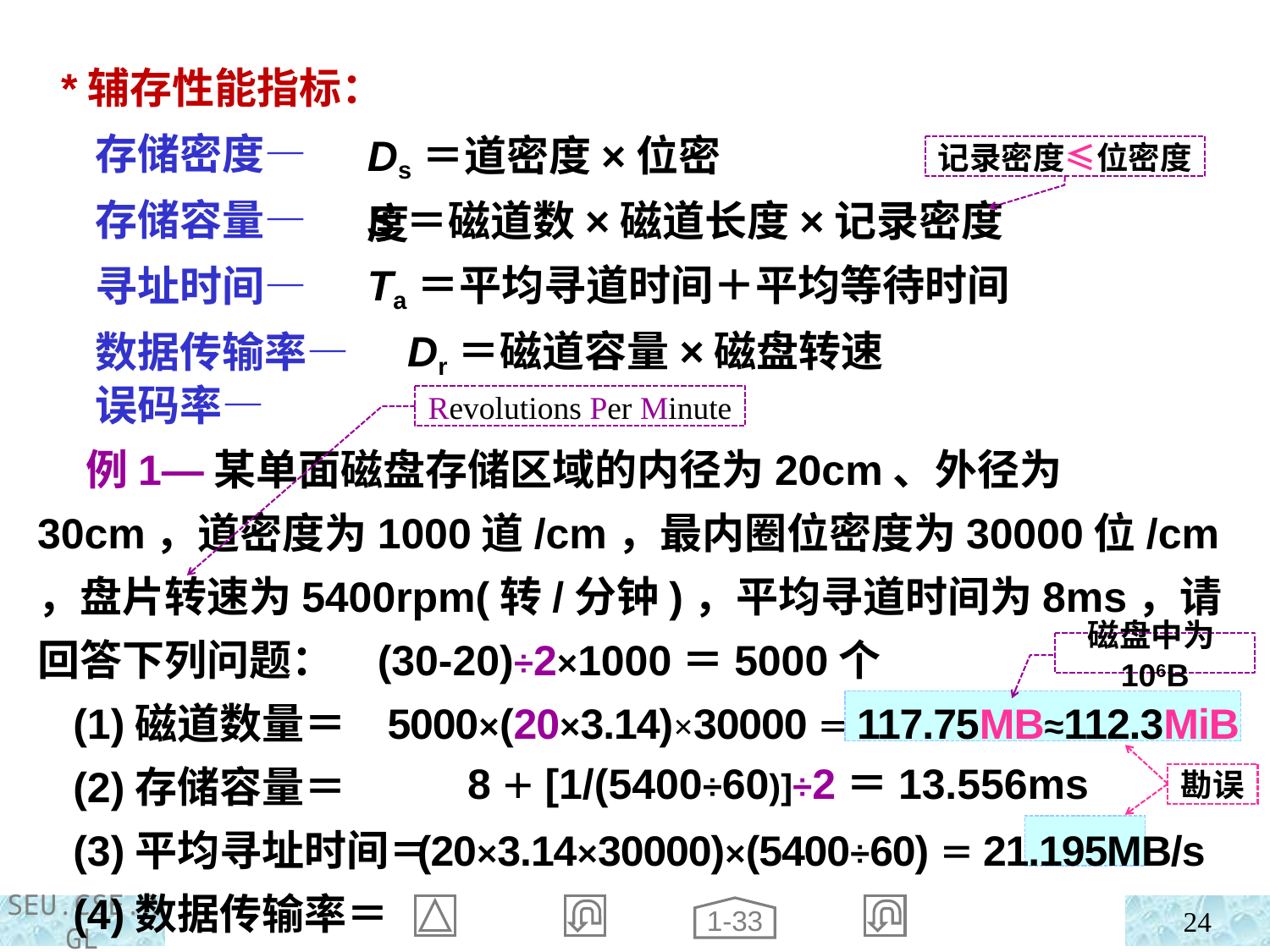

*辅存性能指标：
     存储密度—
     存储容量—
     寻址时间—
     数据传输率—
     误码率—
Ds＝道密度×位密度
记录密度≤位密度
S＝磁道数×磁道长度×记录密度
Ta＝平均寻道时间＋平均等待时间
Dr＝磁道容量×磁盘转速
Revolutions Per Minute
    例1—某单面磁盘存储区域的内径为20cm、外径为30cm，道密度为1000道/cm，最内圈位密度为30000位/cm，盘片转速为5400rpm(转/分钟)，平均寻道时间为8ms，请回答下列问题：
   (1)磁道数量＝
   (2)存储容量＝
   (3)平均寻址时间＝
   (4)数据传输率＝
(30-20)÷2×1000＝5000个
磁盘中为106B
5000×(20×3.14)×30000＝117.75MB≈112.3MiB

勘误

8＋[1/(5400÷60)]÷2＝13.556ms
(20×3.14×30000)×(5400÷60)＝21.195MB/s
1-33

24